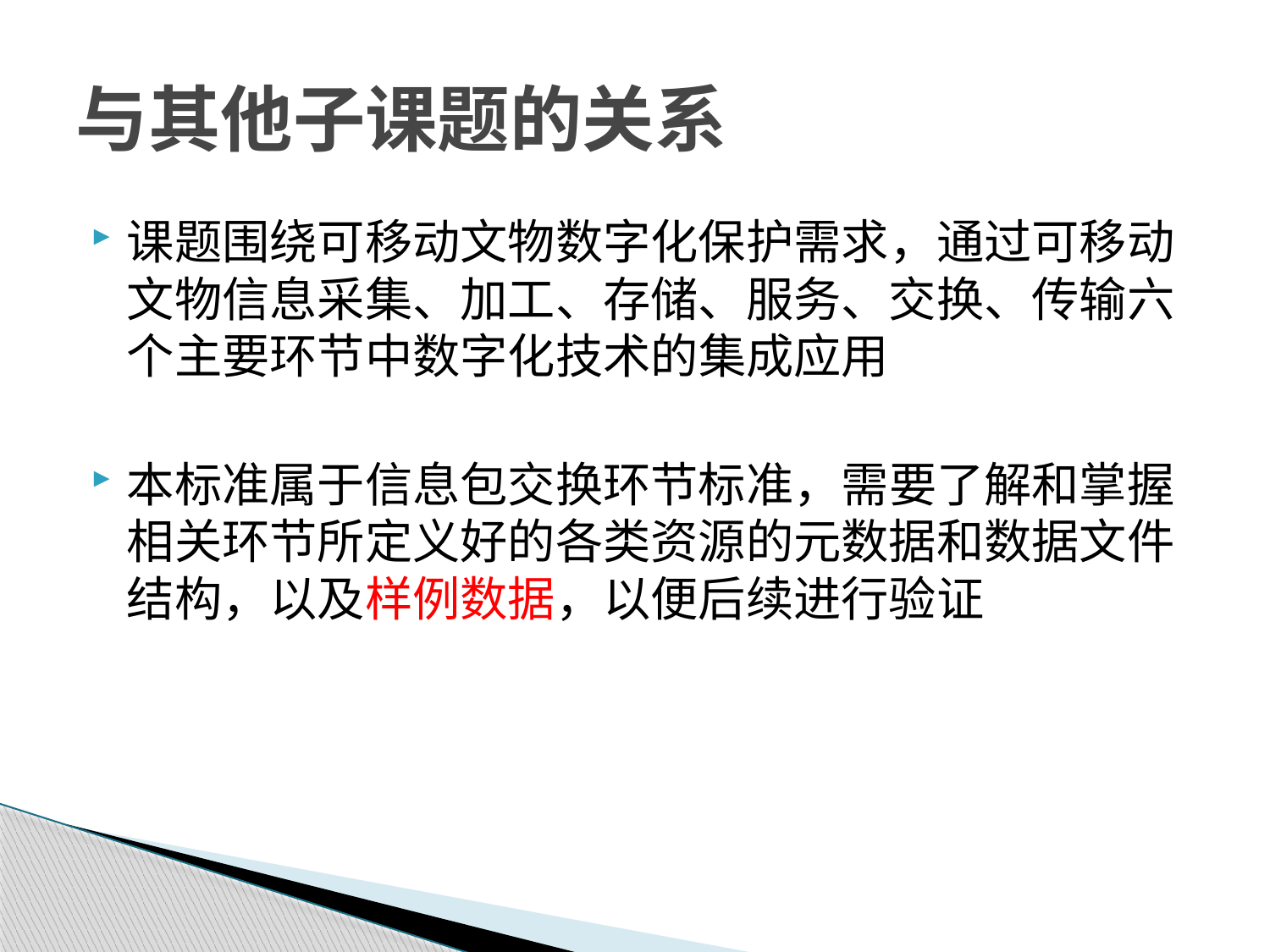

# 与其他子课题的关系
课题围绕可移动文物数字化保护需求，通过可移动文物信息采集、加工、存储、服务、交换、传输六个主要环节中数字化技术的集成应用

本标准属于信息包交换环节标准，需要了解和掌握相关环节所定义好的各类资源的元数据和数据文件结构，以及样例数据，以便后续进行验证